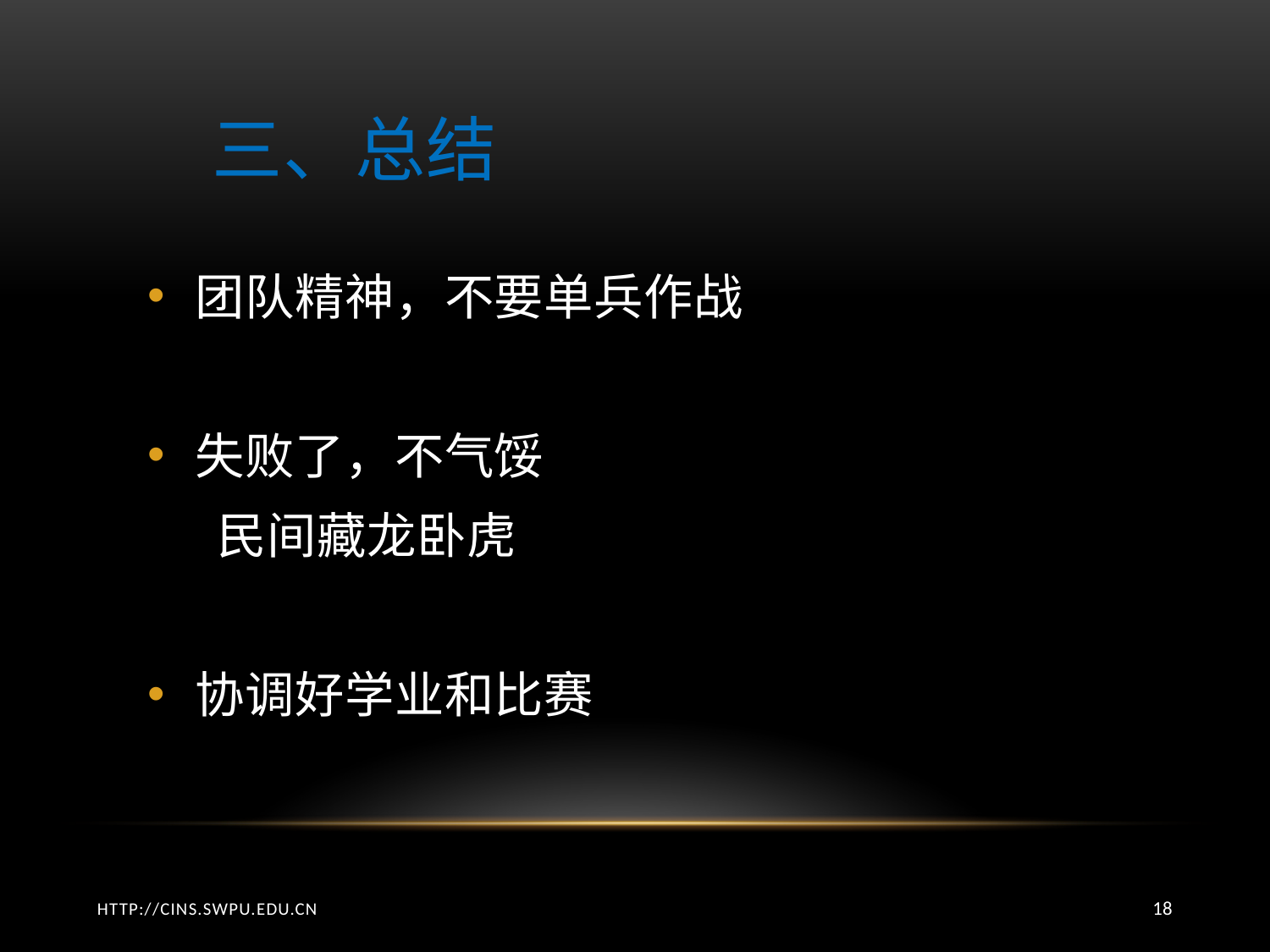

# 三、总结

团队精神，不要单兵作战

失败了，不气馁
     民间藏龙卧虎

协调好学业和比赛

http://cins.swpu.edu.cn
18